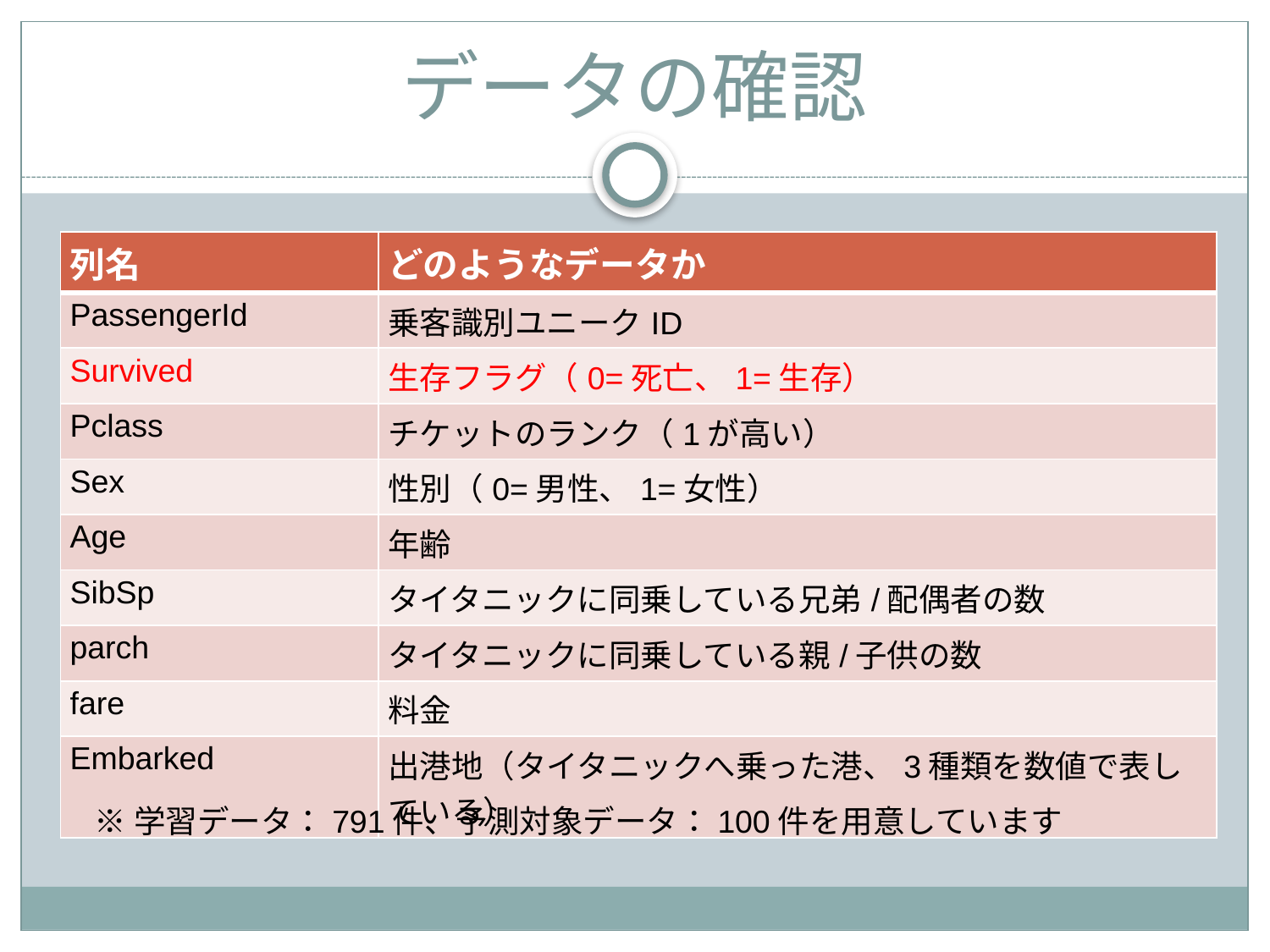

# データの確認
| 列名 | どのようなデータか |
| --- | --- |
| PassengerId | 乗客識別ユニークID |
| Survived | 生存フラグ（0=死亡、1=生存） |
| Pclass | チケットのランク（1が高い） |
| Sex | 性別（0=男性、1=女性） |
| Age | 年齢 |
| SibSp | タイタニックに同乗している兄弟/配偶者の数 |
| parch | タイタニックに同乗している親/子供の数 |
| fare | 料金 |
| Embarked | 出港地（タイタニックへ乗った港、3種類を数値で表している） |
※学習データ：791件、予測対象データ：100件を用意しています